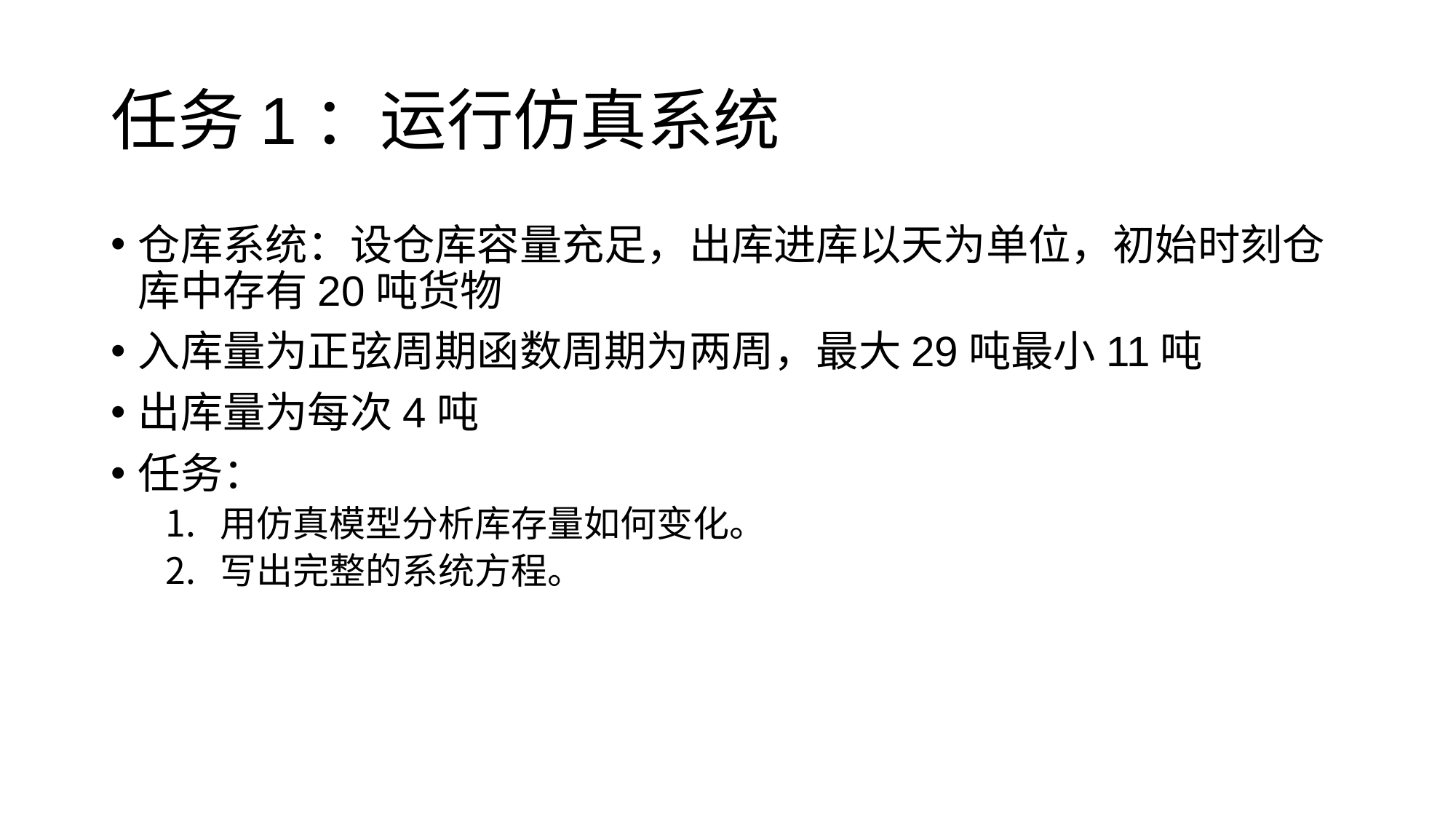

# 任务1：运行仿真系统
仓库系统：设仓库容量充足，出库进库以天为单位，初始时刻仓库中存有20吨货物
入库量为正弦周期函数周期为两周，最大29吨最小11吨
出库量为每次4吨
任务：
用仿真模型分析库存量如何变化。
写出完整的系统方程。